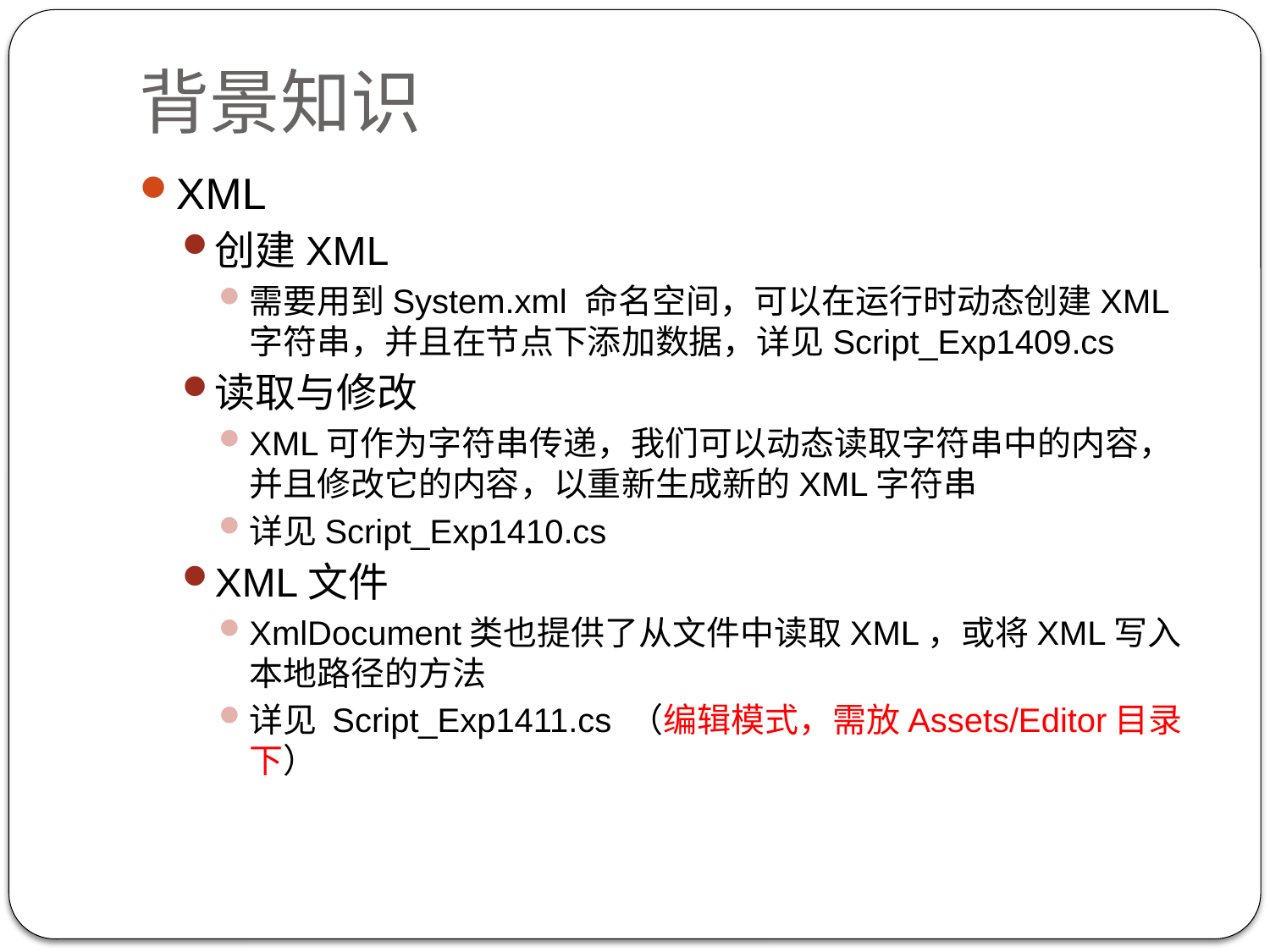

# 背景知识
XML
创建XML
需要用到System.xml 命名空间，可以在运行时动态创建XML字符串，并且在节点下添加数据，详见Script_Exp1409.cs
读取与修改
XML可作为字符串传递，我们可以动态读取字符串中的内容，并且修改它的内容，以重新生成新的XML字符串
详见Script_Exp1410.cs
XML文件
XmlDocument类也提供了从文件中读取XML，或将XML写入本地路径的方法
详见 Script_Exp1411.cs （编辑模式，需放Assets/Editor目录下）